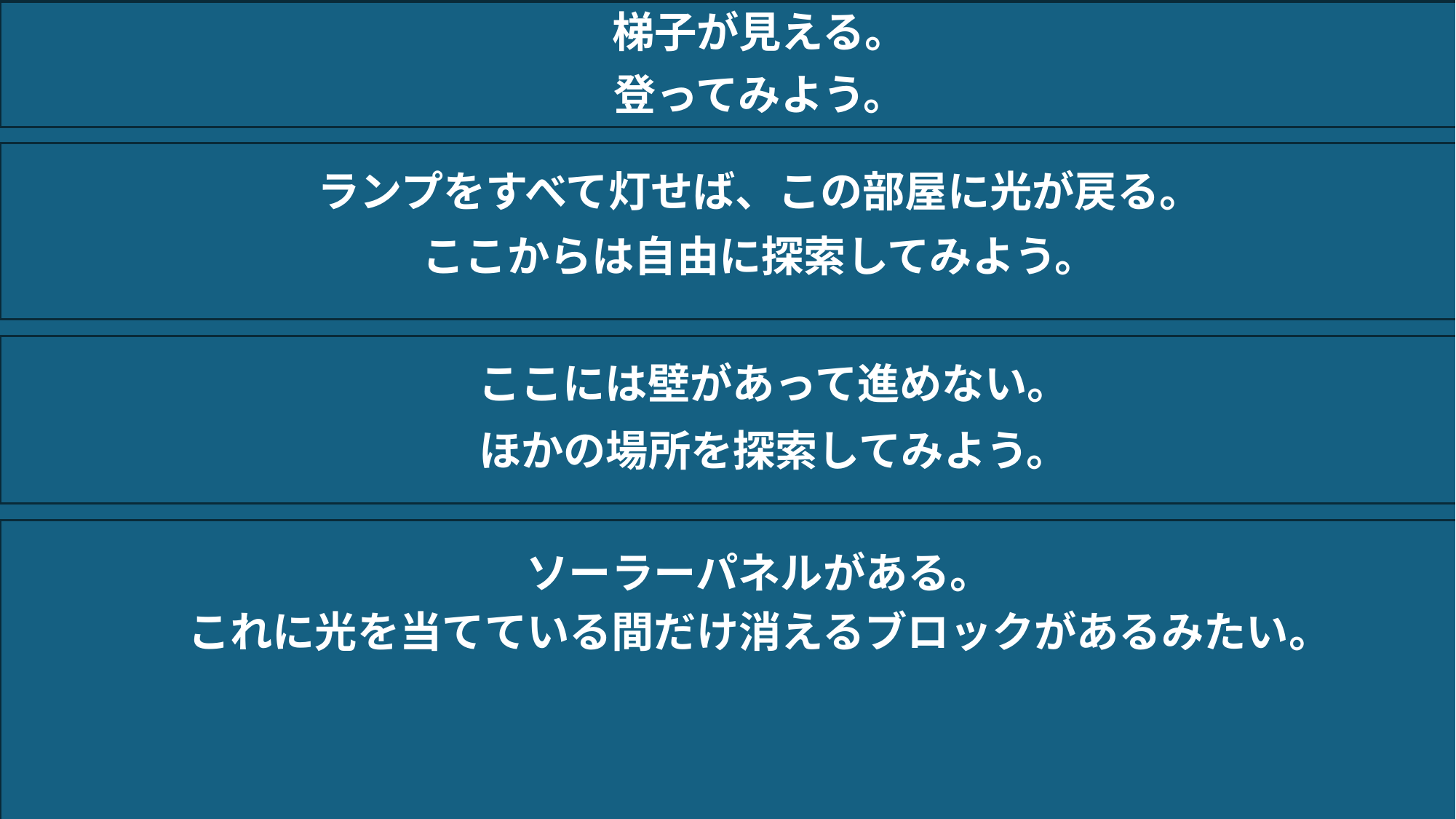

梯子が見える。

登ってみよう。

ランプをすべて灯せば、この部屋に光が戻る。
ここからは自由に探索してみよう。

ここには壁があって進めない。
ほかの場所を探索してみよう。

ソーラーパネルがある。
これに光を当てている間だけ消えるブロックがあるみたい。